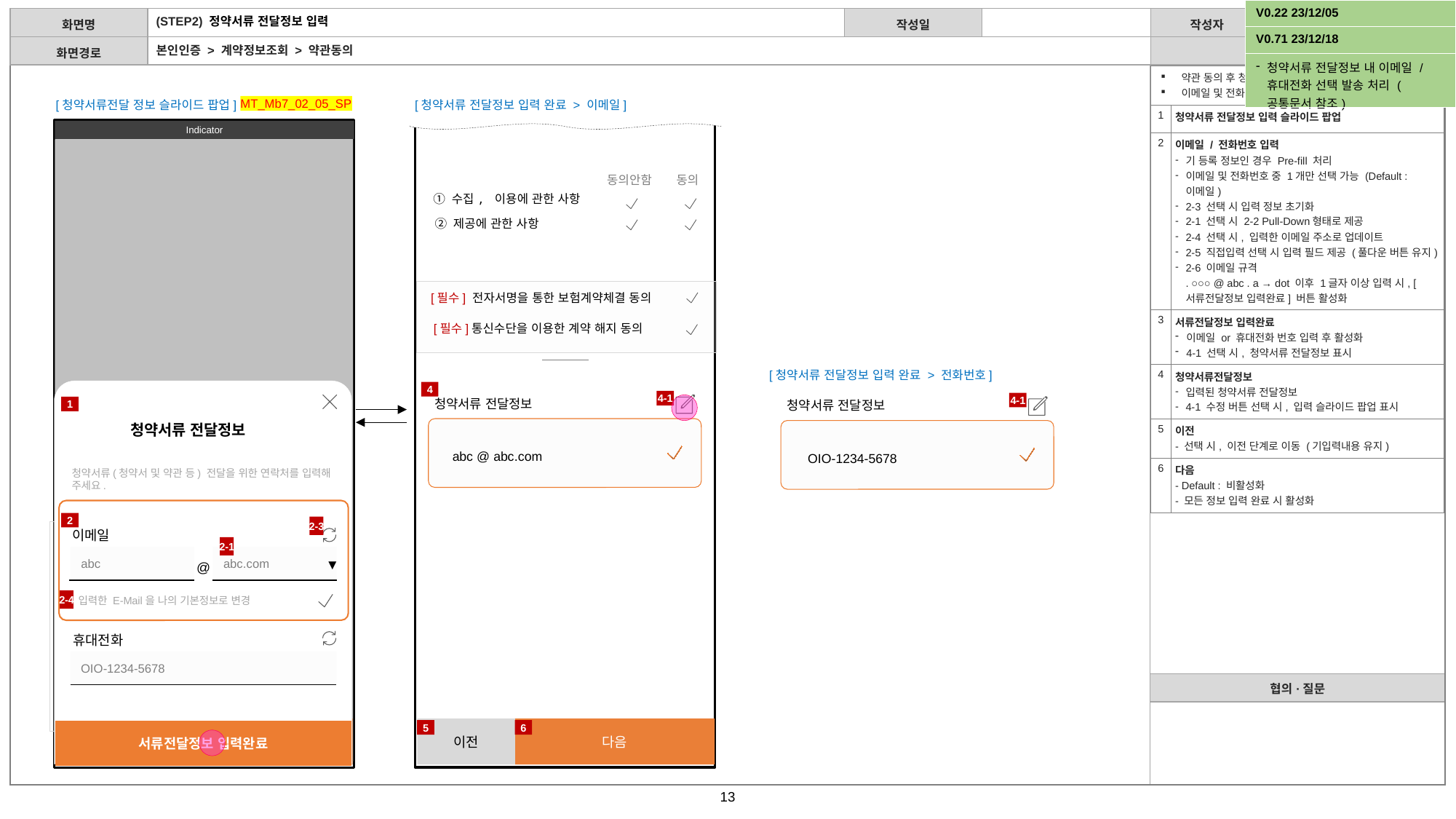

| V0.22 23/12/05 |
| --- |
| 문구수정 > 청약서류(청약서 및 약관 등) 전달을 위한 수신 방법을 선택하여 주세요. |
(STEP2) 정약서류 전달정보 입력

| V0.71 23/12/18 |
| --- |
| 청약서류 전달정보 내 이메일 / 휴대전화 선택 발송 처리 (공통문서 참조) |
본인인증 > 계약정보조회 > 약관동의
| 약관 동의 후 청약서류 전달을 위한 정보입력 슬라이드 팝업 이메일 및 전화번호정보 입력 (중복 입력 가능) |  |
| --- | --- |
| 1 | 청약서류 전달정보 입력 슬라이드 팝업 |
| 2 | 이메일 / 전화번호 입력 기 등록 정보인 경우 Pre-fill 처리 이메일 및 전화번호 중 1개만 선택 가능 (Default : 이메일) 2-3 선택 시 입력 정보 초기화 2-1 선택 시 2-2 Pull-Down형태로 제공 2-4 선택 시, 입력한 이메일 주소로 업데이트 2-5 직접입력 선택 시 입력 필드 제공 (풀다운 버튼 유지) 2-6 이메일 규격 . ○○○ @ abc . a → dot 이후 1글자 이상 입력 시, [서류전달정보 입력완료] 버튼 활성화 |
| 3 | 서류전달정보 입력완료 이메일 or 휴대전화 번호 입력 후 활성화 4-1 선택 시, 청약서류 전달정보 표시 |
| 4 | 청약서류전달정보 입력된 청약서류 전달정보 4-1 수정 버튼 선택 시, 입력 슬라이드 팝업 표시 |
| 5 | 이전 - 선택 시, 이전 단계로 이동 (기입력내용 유지) |
| 6 | 다음 - Default : 비활성화 - 모든 정보 입력 완료 시 활성화 |
MT_Mb7_02_05_SP
[청약서류전달 정보 슬라이드 팝업]
[청약서류 전달정보 입력 완료 > 이메일]

Indicator

동의안함
동의
① 수집, 이용에 관한 사항

② 제공에 관한 사항

[필수] 전자서명을 통한 보험계약체결 동의

[필수]통신수단을 이용한 계약 해지 동의

[청약서류 전달정보 입력 완료 > 전화번호]

청약서류 전달정보
청약서류(청약서 및 약관 등) 전달을 위한 연락처를 입력해 주세요.
이메일
abc
abc.com
▼
@

입력한 E-Mail을 나의 기본정보로 변경

휴대전화
OIO-1234-5678
서류전달정보 입력완료
1

2
2-3

2-1
2-4
이전
다음
다음
3
4
4-1

청약서류 전달정보

abc @ abc.com

4-1

청약서류 전달정보

OIO-1234-5678

이전
다음
5
6